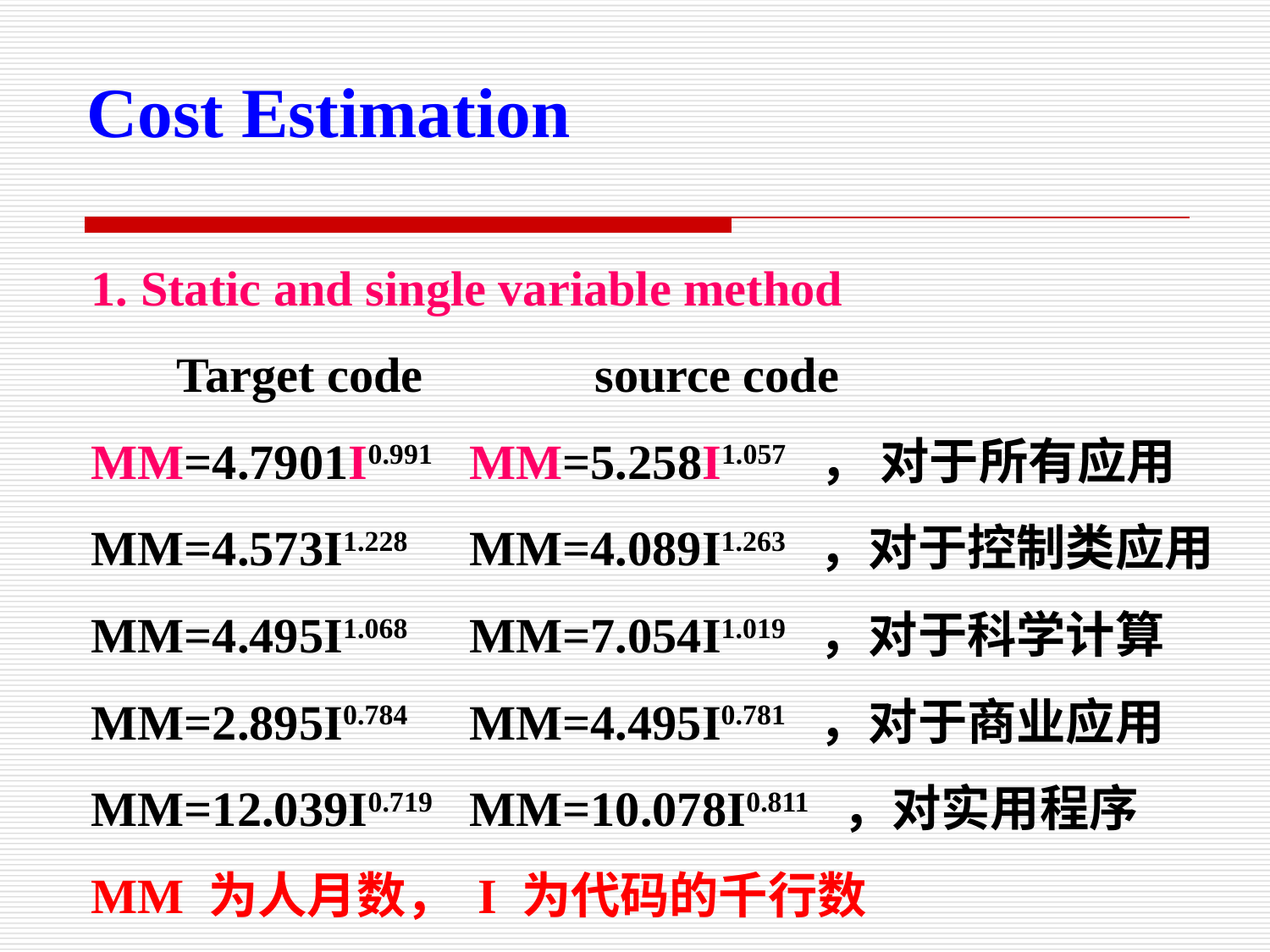

# Cost Estimation
1. Static and single variable method
     Target code              source code
MM=4.7901I0.991   MM=5.258I1.057   ， 对于所有应用
MM=4.573I1.228     MM=4.089I1.263   ，对于控制类应用
MM=4.495I1.068     MM=7.054I1.019   ，对于科学计算
MM=2.895I0.784     MM=4.495I0.781   ，对于商业应用
MM=12.039I0.719   MM=10.078I0.811   ，对实用程序
MM 为人月数， I 为代码的千行数